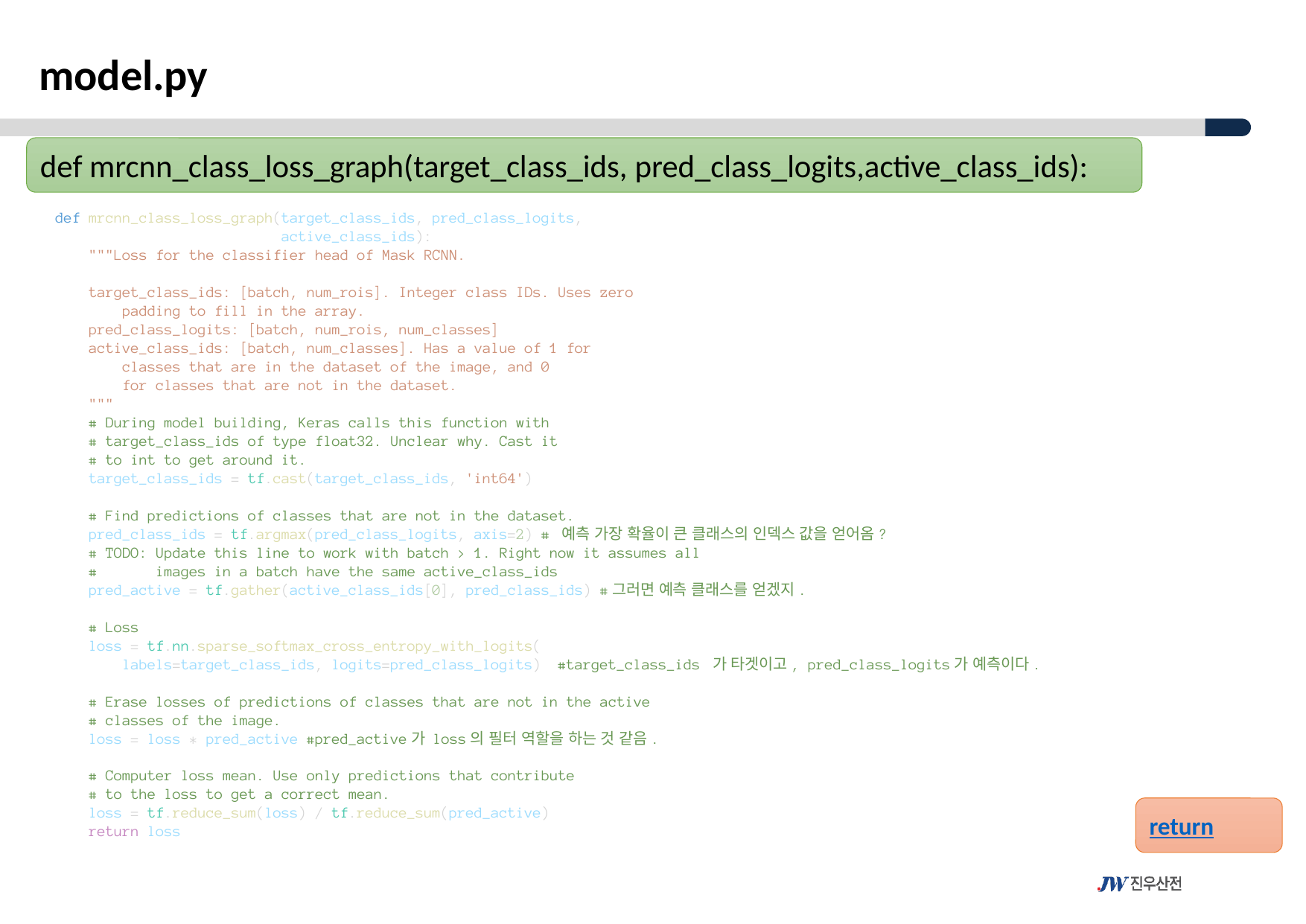

model.py
def mrcnn_class_loss_graph(target_class_ids, pred_class_logits,active_class_ids):
def mrcnn_class_loss_graph(target_class_ids, pred_class_logits,
                           active_class_ids):
    """Loss for the classifier head of Mask RCNN.
    target_class_ids: [batch, num_rois]. Integer class IDs. Uses zero
        padding to fill in the array.
    pred_class_logits: [batch, num_rois, num_classes]
    active_class_ids: [batch, num_classes]. Has a value of 1 for
        classes that are in the dataset of the image, and 0
        for classes that are not in the dataset.
    """
    # During model building, Keras calls this function with
    # target_class_ids of type float32. Unclear why. Cast it
    # to int to get around it.
    target_class_ids = tf.cast(target_class_ids, 'int64')
    # Find predictions of classes that are not in the dataset.
    pred_class_ids = tf.argmax(pred_class_logits, axis=2) # 예측 가장 확율이 큰 클래스의 인덱스 값을 얻어옴?
    # TODO: Update this line to work with batch > 1. Right now it assumes all
    #       images in a batch have the same active_class_ids
    pred_active = tf.gather(active_class_ids[0], pred_class_ids) #그러면 예측 클래스를 얻겠지.
    # Loss
    loss = tf.nn.sparse_softmax_cross_entropy_with_logits(
        labels=target_class_ids, logits=pred_class_logits)  #target_class_ids 가 타겟이고, pred_class_logits가 예측이다.
    # Erase losses of predictions of classes that are not in the active
    # classes of the image.
    loss = loss * pred_active #pred_active가 loss의 필터 역할을 하는 것 같음.
    # Computer loss mean. Use only predictions that contribute
    # to the loss to get a correct mean.
    loss = tf.reduce_sum(loss) / tf.reduce_sum(pred_active)
    return loss
return